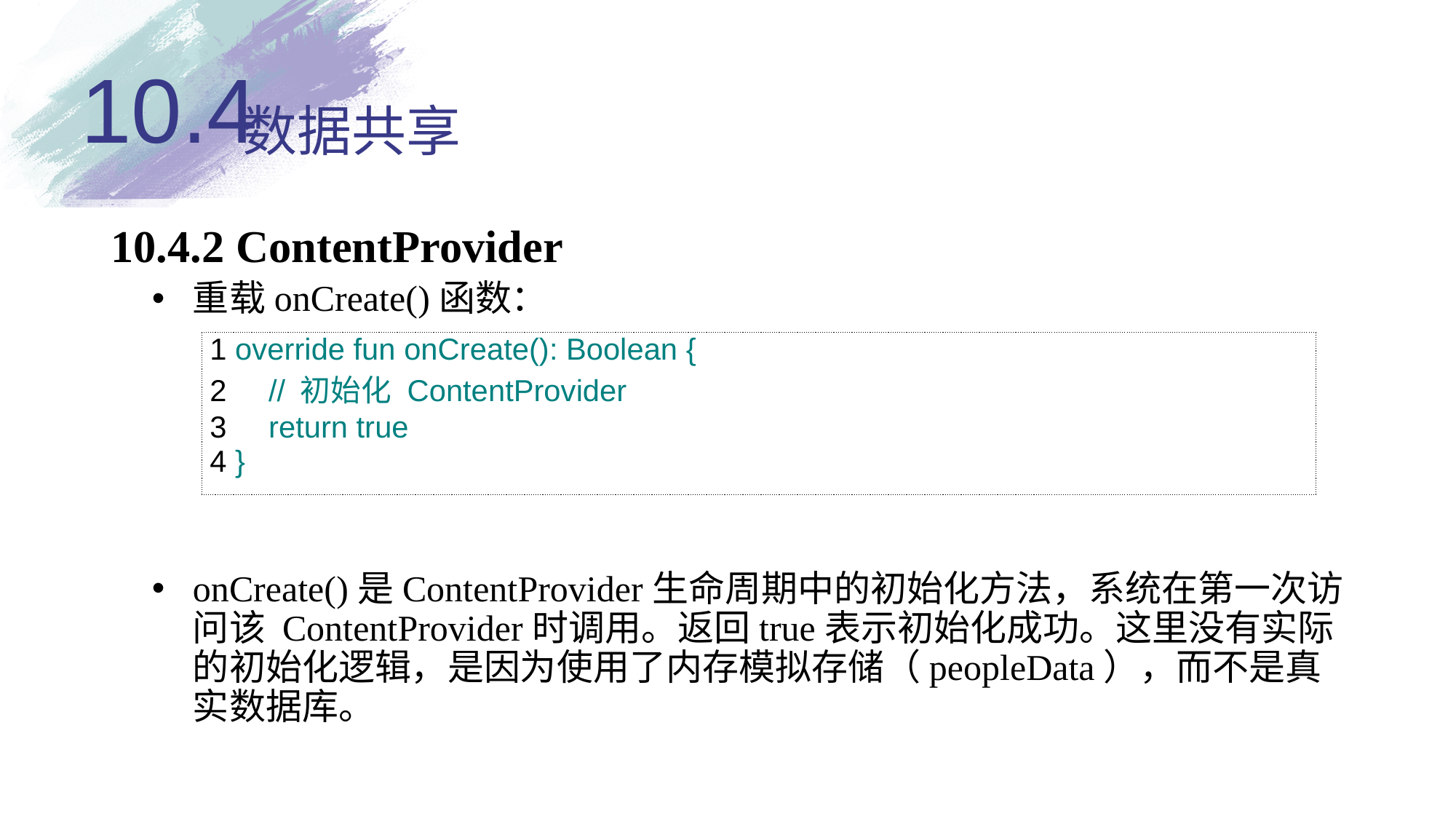

10.4
# 数据共享
10.4.2 ContentProvider
重载onCreate()函数：

onCreate()是ContentProvider生命周期中的初始化方法，系统在第一次访问该 ContentProvider时调用。返回true表示初始化成功。这里没有实际的初始化逻辑，是因为使用了内存模拟存储（peopleData），而不是真实数据库。
| 1 override fun onCreate(): Boolean { 2  // 初始化 ContentProvider 3  return true 4 } |
| --- |